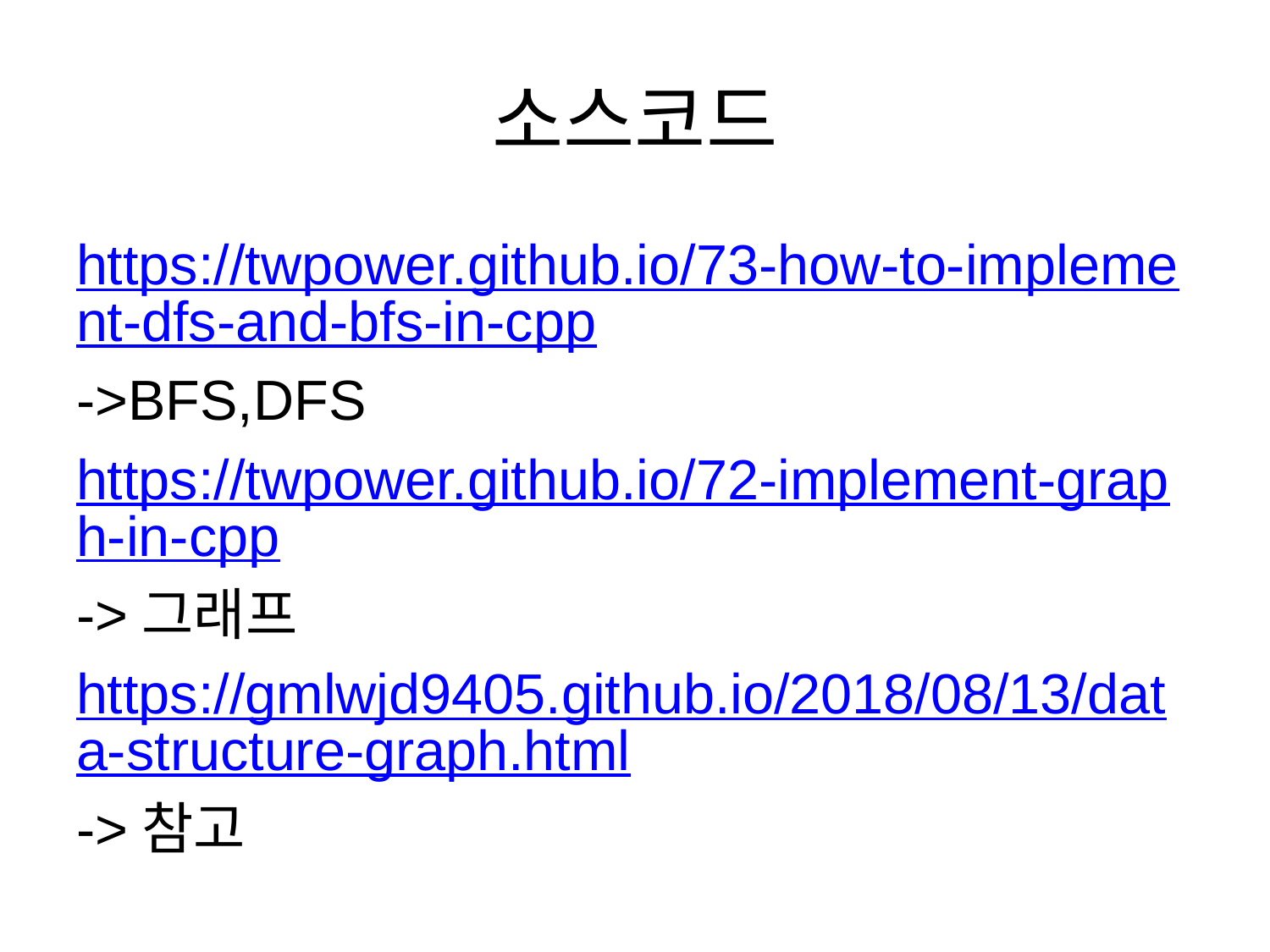

# 소스코드
https://twpower.github.io/73-how-to-implement-dfs-and-bfs-in-cpp
->BFS,DFS
https://twpower.github.io/72-implement-graph-in-cpp
->그래프
https://gmlwjd9405.github.io/2018/08/13/data-structure-graph.html
->참고